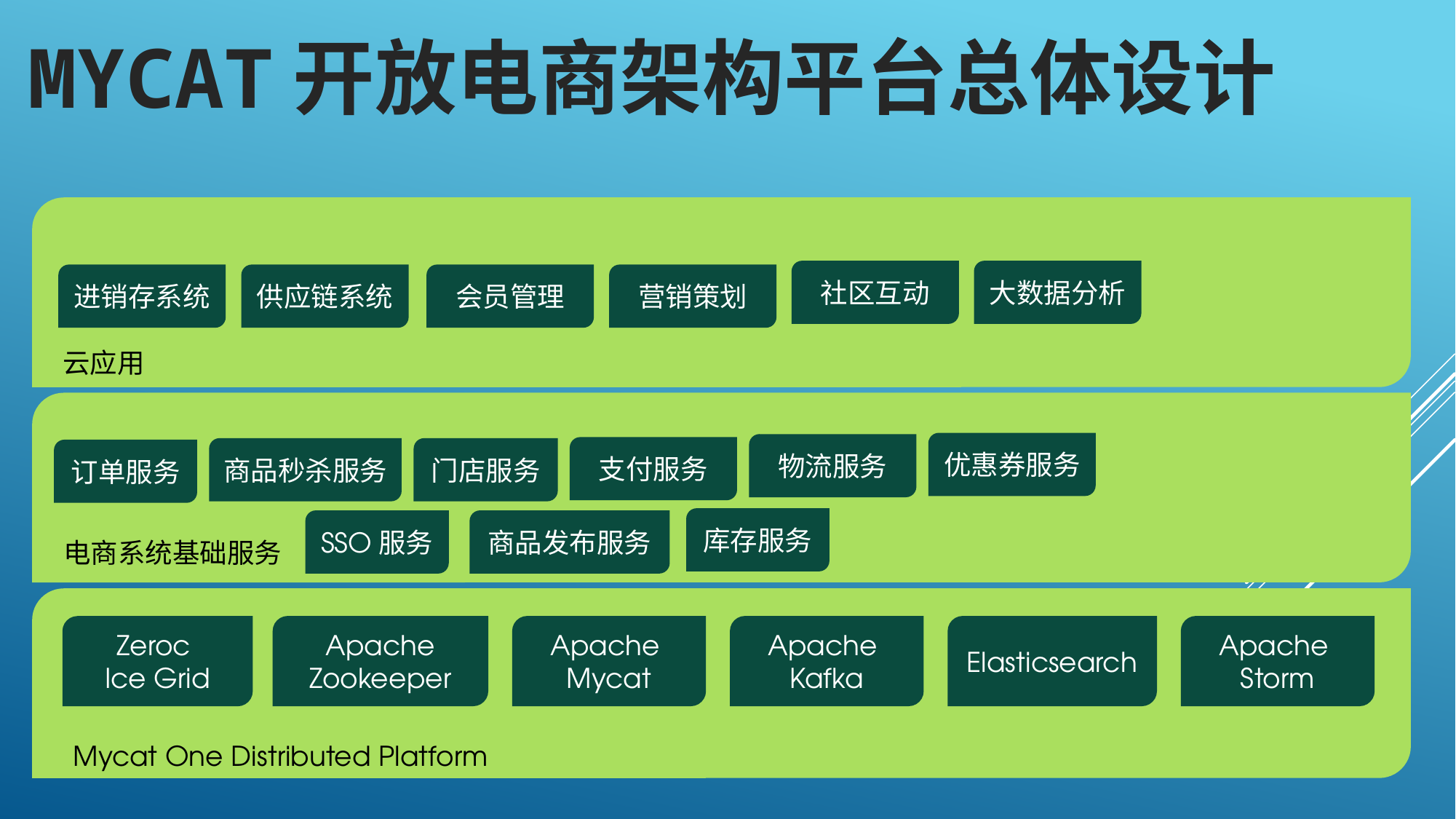

Mycat开放电商架构平台总体设计

社区互动
大数据分析
进销存系统
供应链系统
会员管理
营销策划
云应用

优惠券服务
物流服务
支付服务
商品秒杀服务
门店服务
订单服务
库存服务
SSO服务
商品发布服务
电商系统基础服务

Apache
Storm
Apache
Mycat
Elasticsearch
Apache Zookeeper
Apache
Kafka
Zeroc
Ice Grid
Mycat One Distributed Platform